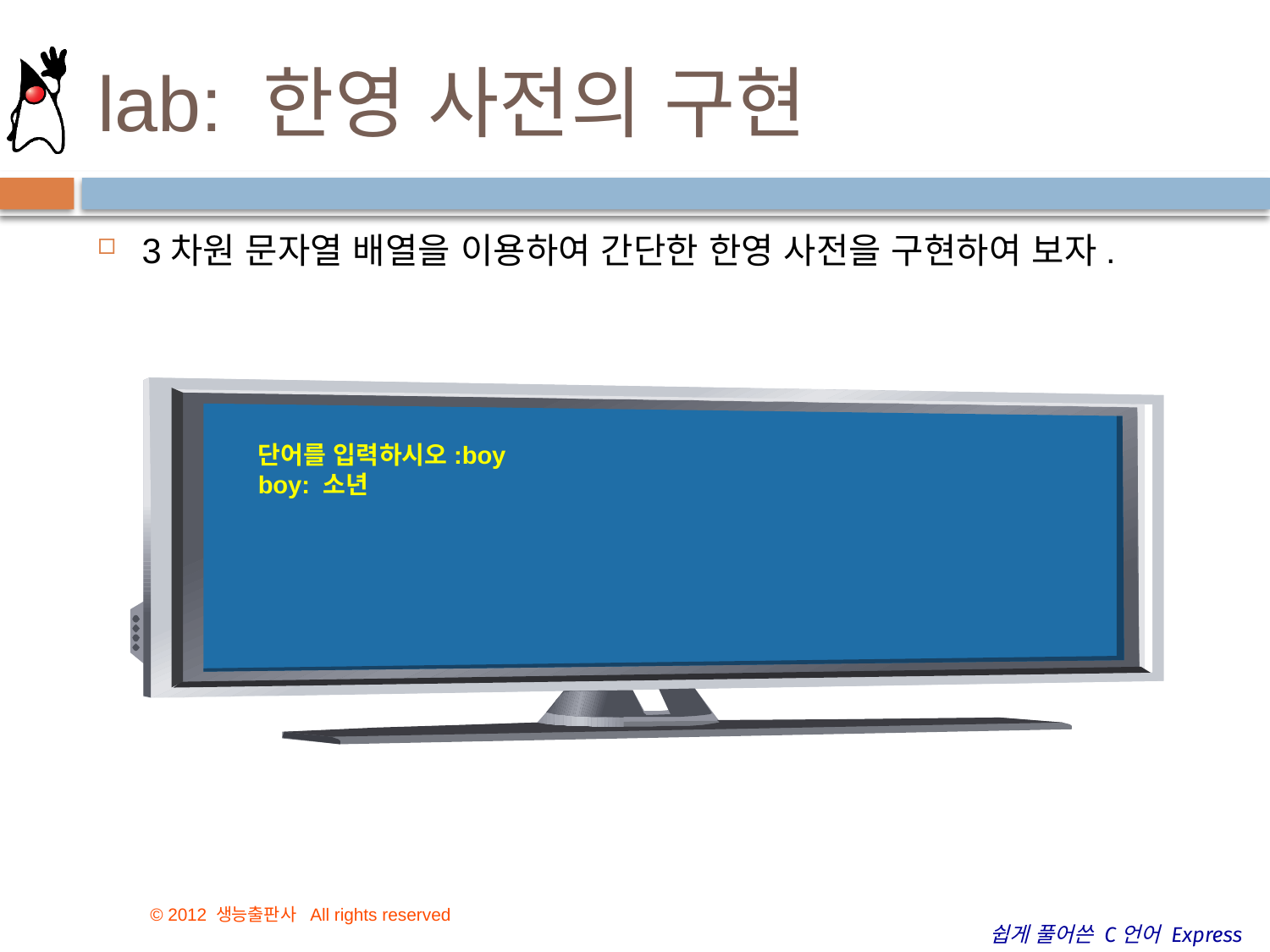

# lab: 한영 사전의 구현
3차원 문자열 배열을 이용하여 간단한 한영 사전을 구현하여 보자.

단어를 입력하시오:boy
boy: 소년